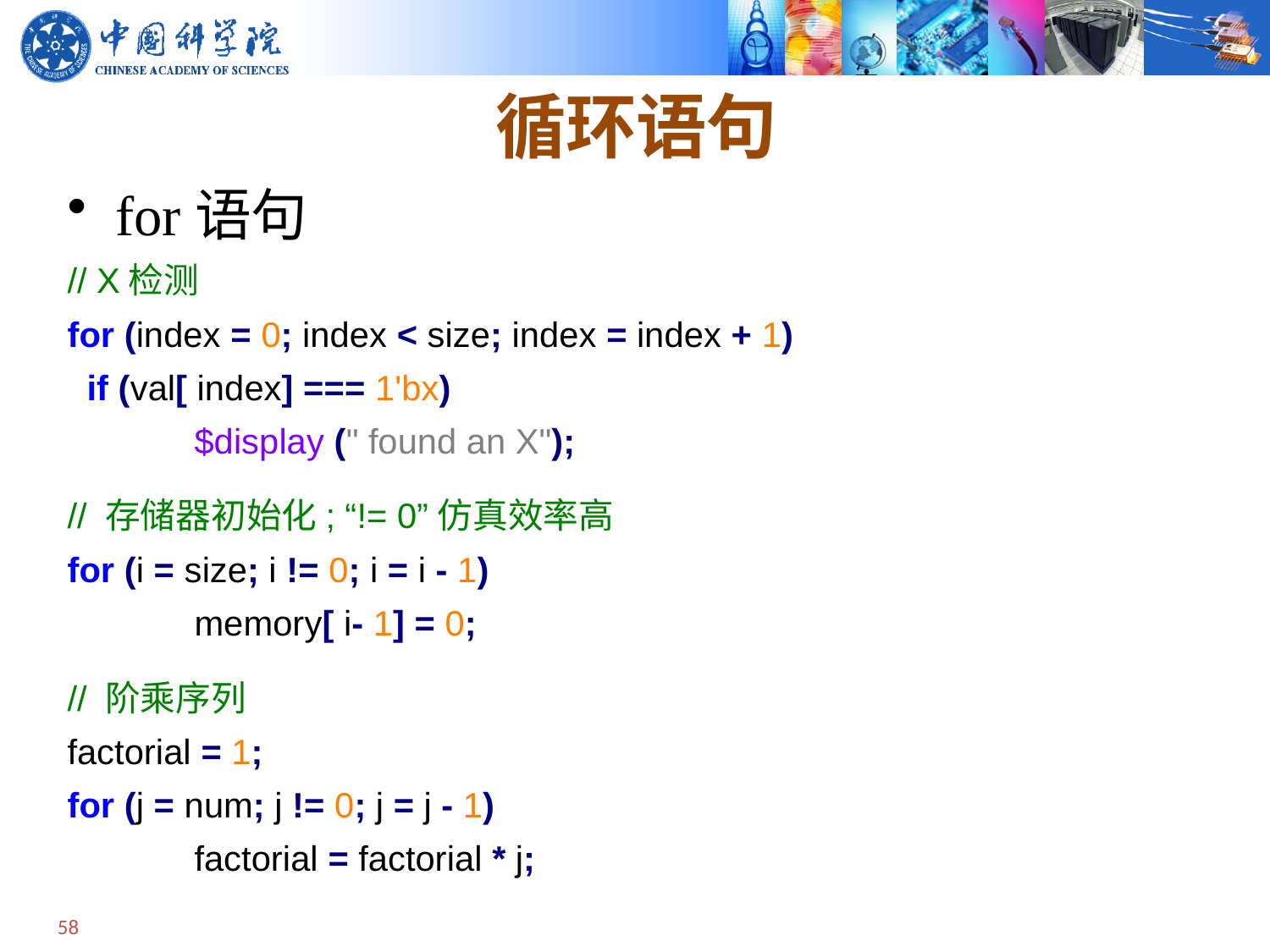

# 循环语句
for语句
// X检测
for (index = 0; index < size; index = index + 1)
  if (val[ index] === 1'bx)
	$display (" found an X");

// 存储器初始化; “!= 0”仿真效率高
for (i = size; i != 0; i = i - 1)
	memory[ i- 1] = 0;

// 阶乘序列
factorial = 1;
for (j = num; j != 0; j = j - 1)
	factorial = factorial * j;